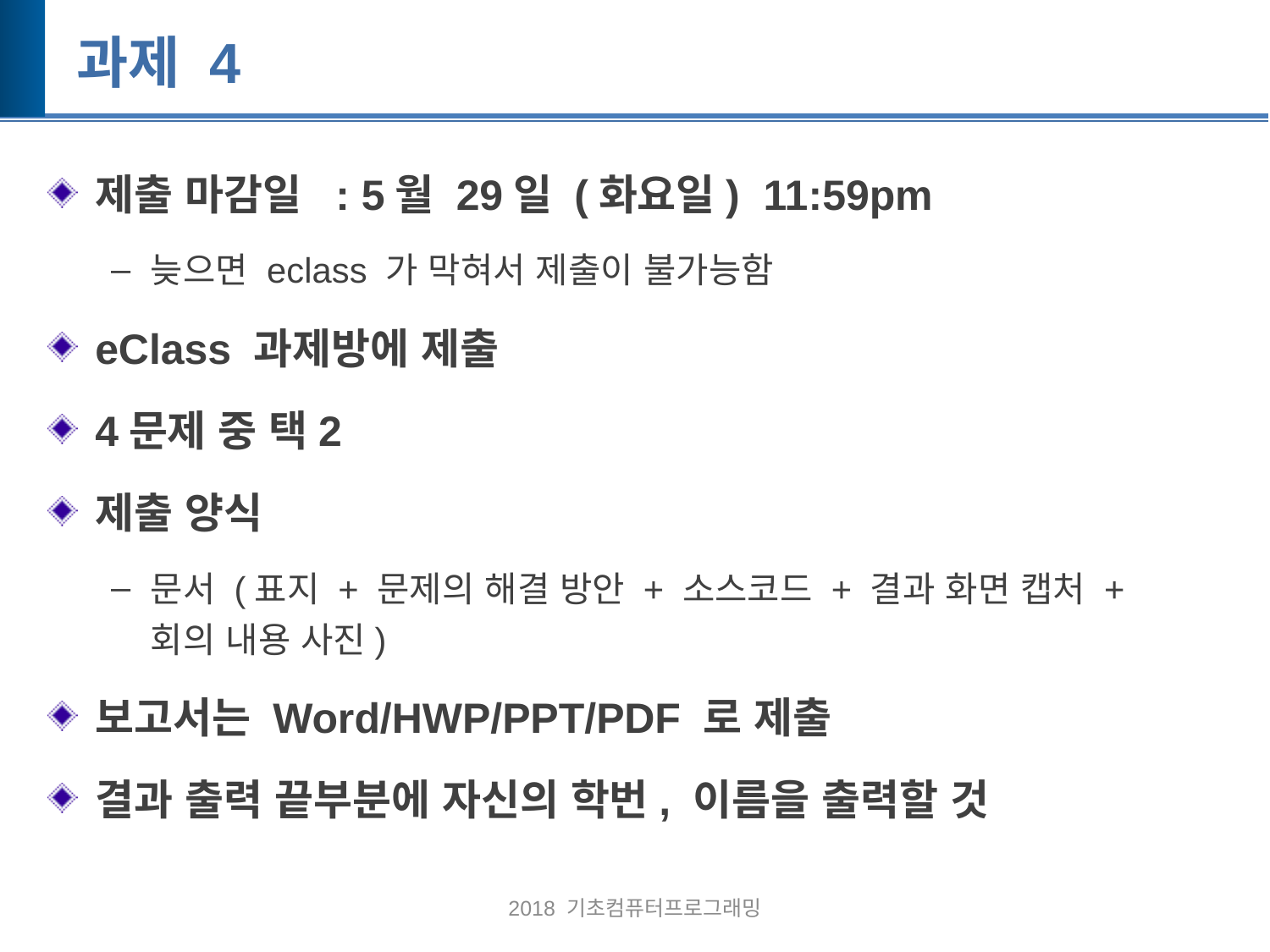

# 과제 4
제출 마감일  : 5월 29일 (화요일)  11:59pm
늦으면 eclass 가 막혀서 제출이 불가능함
eClass 과제방에 제출
4문제 중 택2
제출 양식
문서 (표지 + 문제의 해결 방안 + 소스코드 + 결과 화면 캡처 + 회의 내용 사진)
보고서는 Word/HWP/PPT/PDF 로 제출
결과 출력 끝부분에 자신의 학번, 이름을 출력할 것
2018 기초컴퓨터프로그래밍